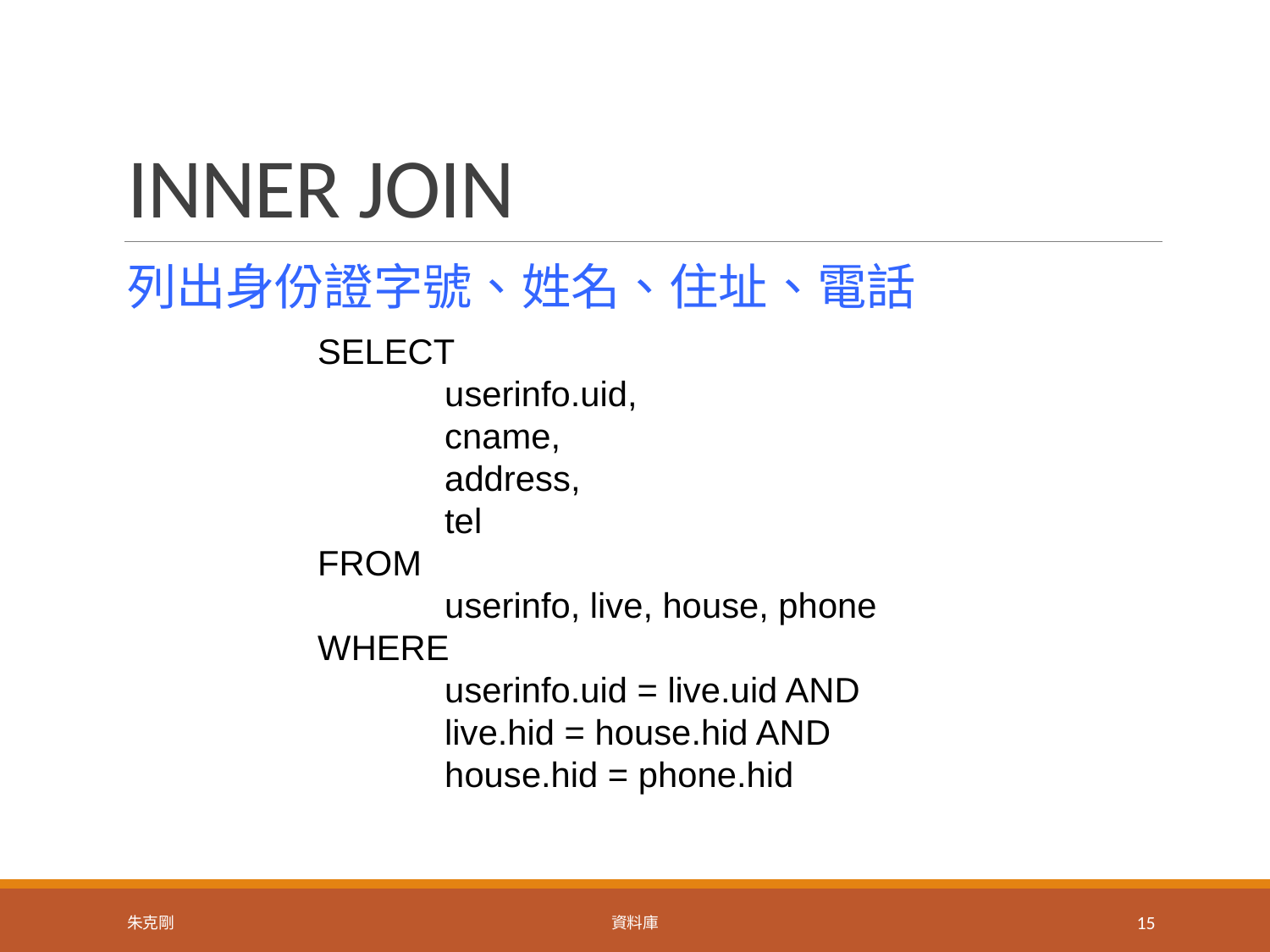

# INNER JOIN
列出身份證字號、姓名、住址、電話
SELECT
	userinfo.uid,
	cname,
	address,
	tel
FROM
	userinfo, live, house, phone
WHERE
	userinfo.uid = live.uid AND
	live.hid = house.hid AND
	house.hid = phone.hid
朱克剛
資料庫
15